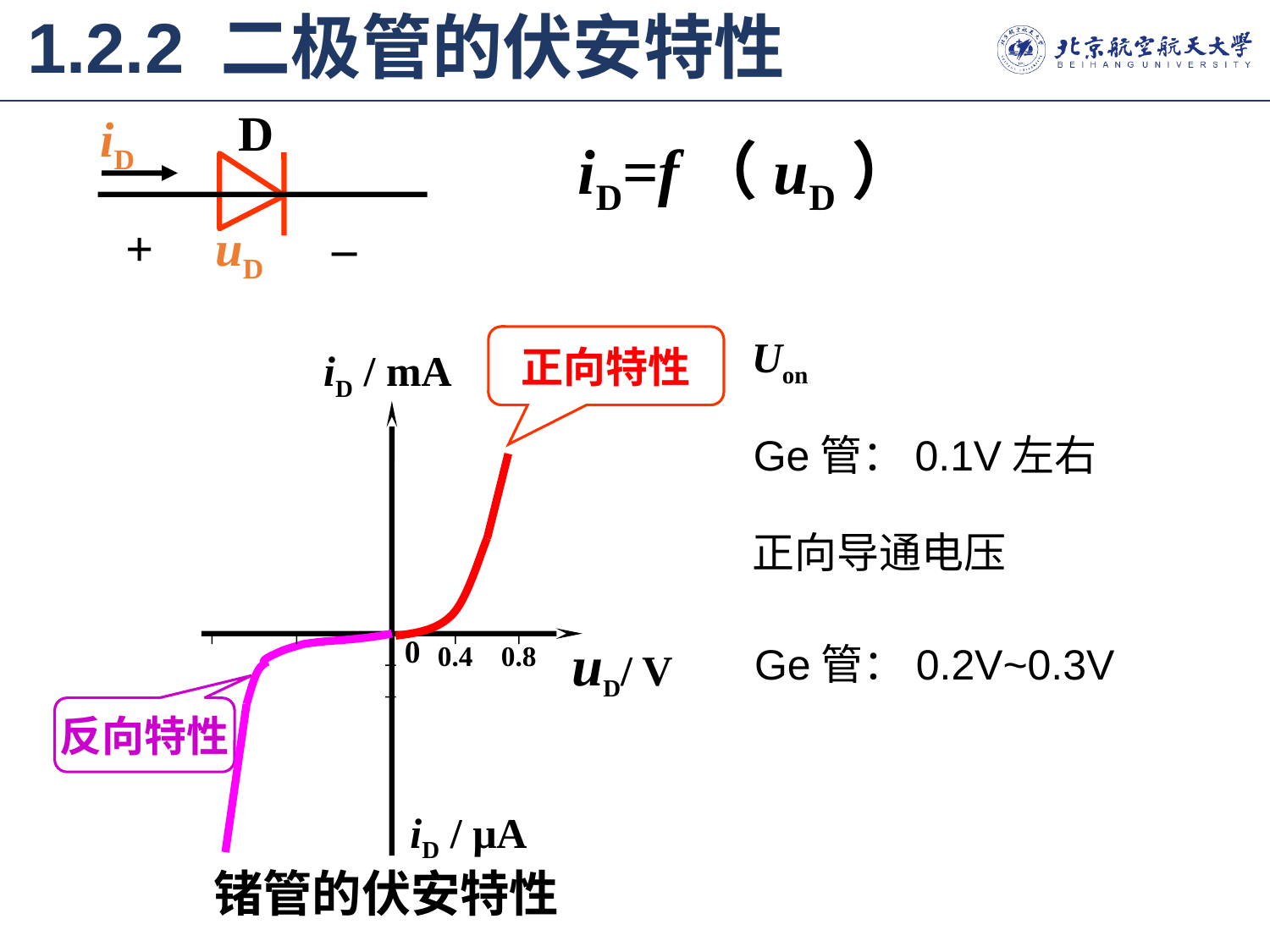

1.2.2 二极管的伏安特性
D
iD

iD=f（uD）

+     uD      –
Uon
正向特性
iD / mA

0
uD/ V
0.4
0.8

反向特性
iD / μA
锗管的伏安特性
Ge管：0.1V左右
正向导通电压
Ge管：0.2V~0.3V

8